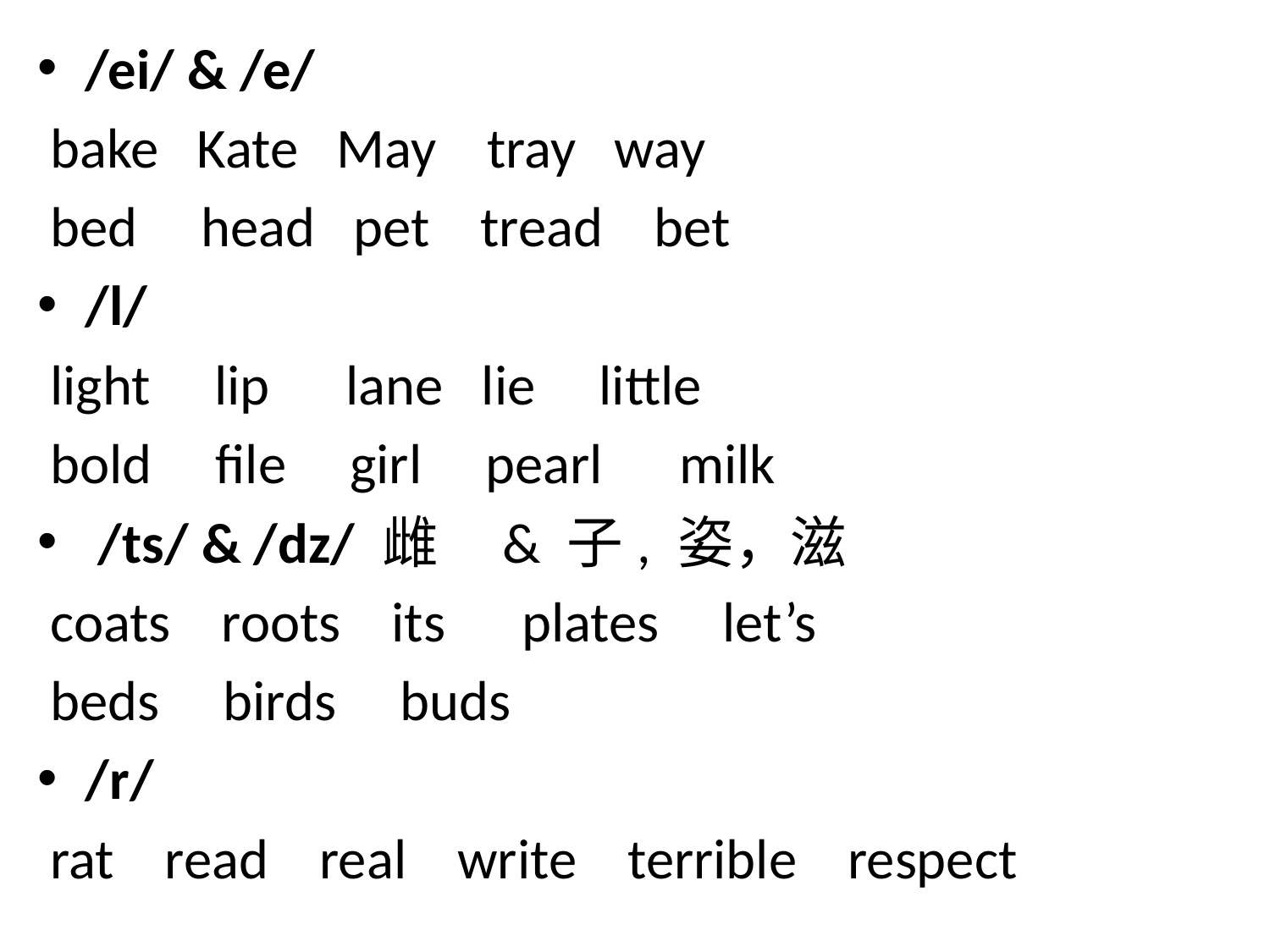

/ei/ & /e/
 bake   Kate   May    tray   way
 bed     head   pet    tread    bet
/l/
 light     lip      lane   lie     little
 bold     file     girl     pearl      milk
 /ts/ & /dz/ 雌    & 子, 姿，滋
 coats    roots    its      plates     let’s
 beds     birds     buds
/r/
 rat    read    real    write    terrible    respect